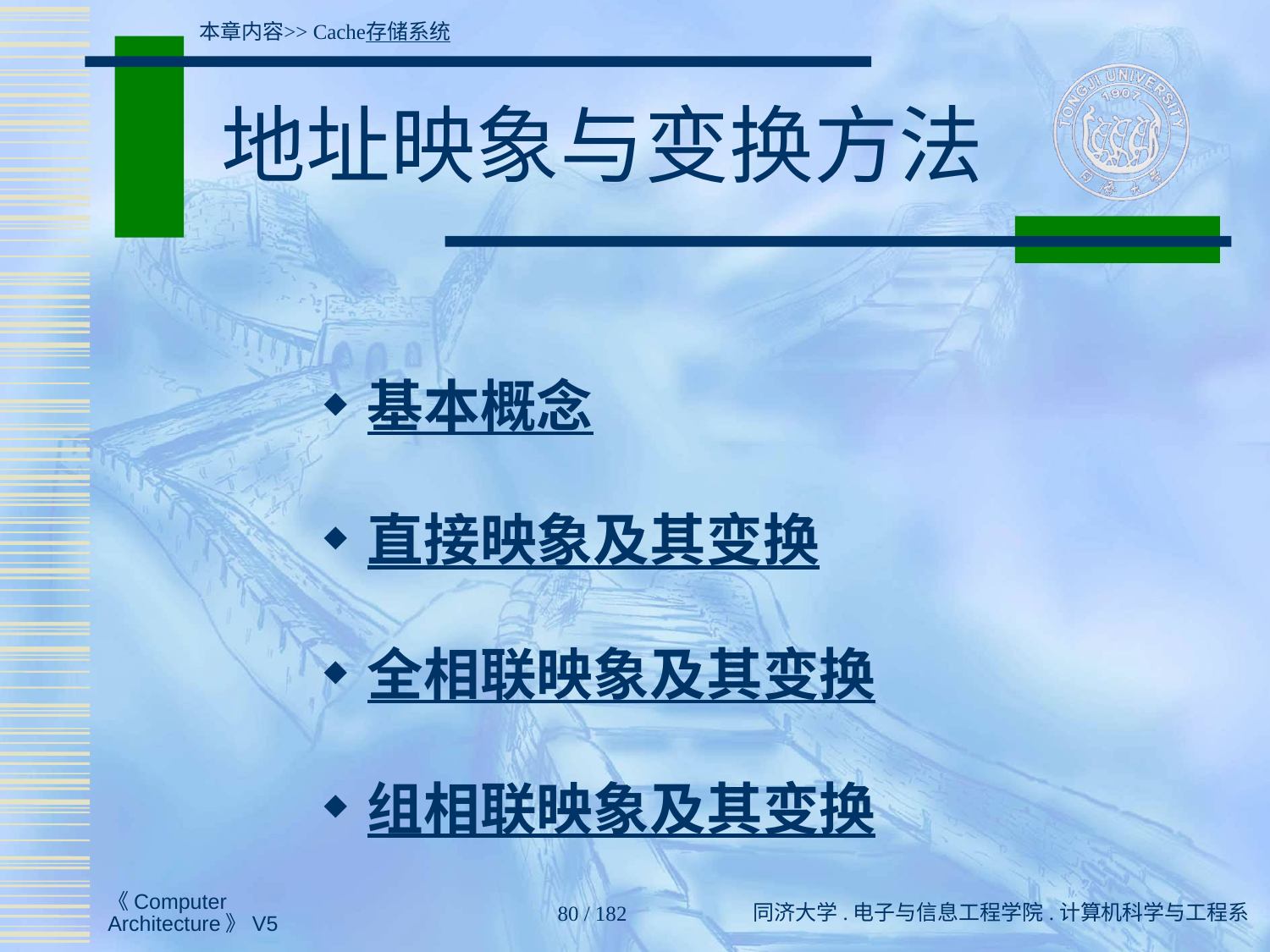

本章内容>> Cache存储系统
# 地址映象与变换方法
基本概念
直接映象及其变换
全相联映象及其变换
组相联映象及其变换